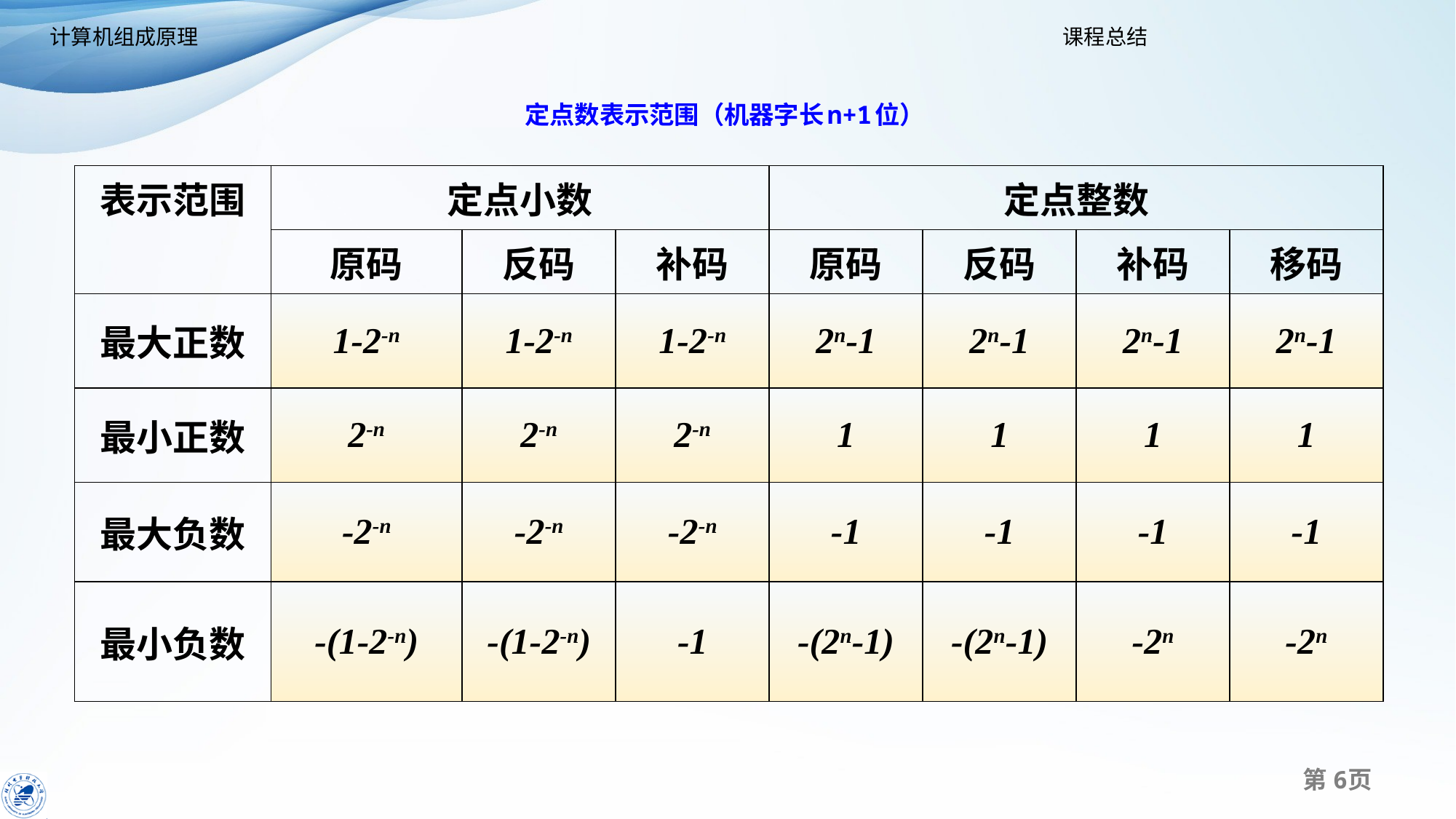

# 定点数表示范围（机器字长n+1位）
| 表示范围 | 定点小数 |  |  | 定点整数 |  |  |  |
| --- | --- | --- | --- | --- | --- | --- | --- |
|  | 原码 | 反码 | 补码 | 原码 | 反码 | 补码 | 移码 |
| 最大正数 | 1-2-n | 1-2-n | 1-2-n | 2n-1 | 2n-1 | 2n-1 | 2n-1 |
| 最小正数 | 2-n | 2-n | 2-n | 1 | 1 | 1 | 1 |
| 最大负数 | -2-n | -2-n | -2-n | -1 | -1 | -1 | -1 |
| 最小负数 | -(1-2-n) | -(1-2-n) | -1 | -(2n-1) | -(2n-1) | -2n | -2n |